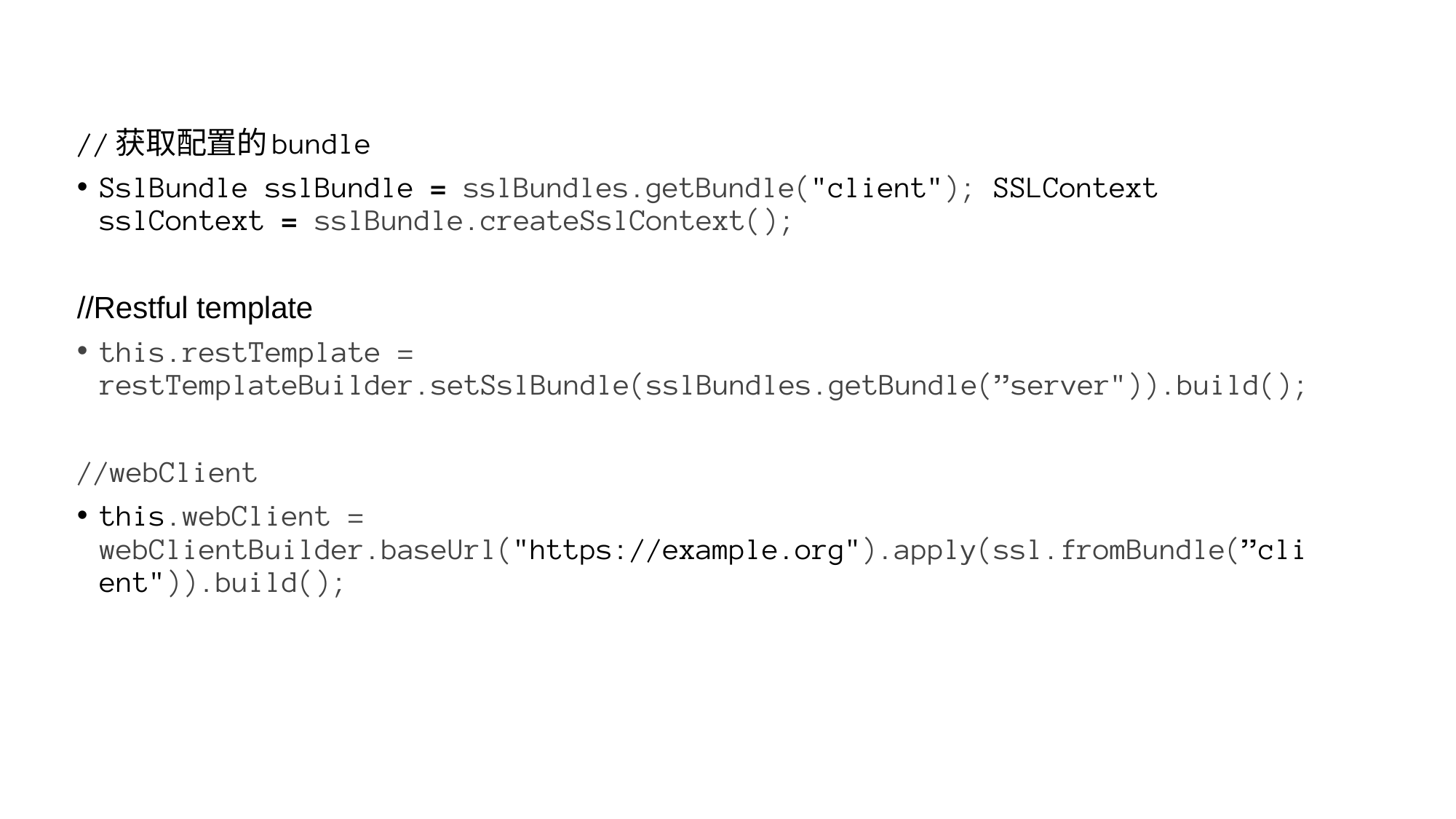

//获取配置的bundle
SslBundle sslBundle = sslBundles.getBundle("client"); SSLContext sslContext = sslBundle.createSslContext();

//Restful template
this.restTemplate = restTemplateBuilder.setSslBundle(sslBundles.getBundle(”server")).build();

//webClient
this.webClient = webClientBuilder.baseUrl("https://example.org").apply(ssl.fromBundle(”client")).build();